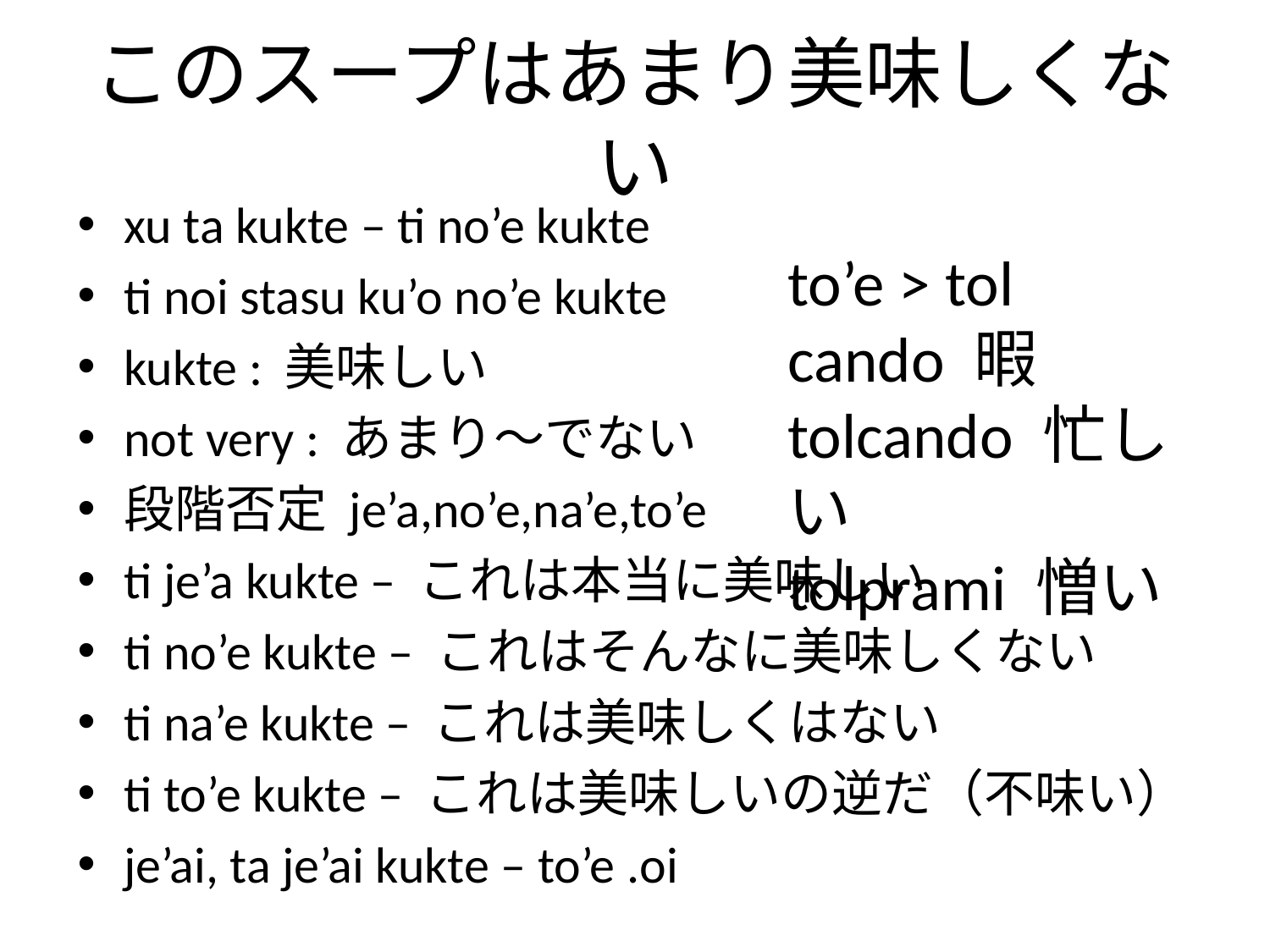

# このスープはあまり美味しくない
xu ta kukte – ti no’e kukte
ti noi stasu ku’o no’e kukte
kukte : 美味しい
not very : あまり～でない
段階否定 je’a,no’e,na’e,to’e
ti je’a kukte – これは本当に美味しい
ti no’e kukte – これはそんなに美味しくない
ti na’e kukte – これは美味しくはない
ti to’e kukte – これは美味しいの逆だ（不味い）
je’ai, ta je’ai kukte – to’e .oi
to’e > tol
cando 暇
tolcando 忙しい
tolprami 憎い